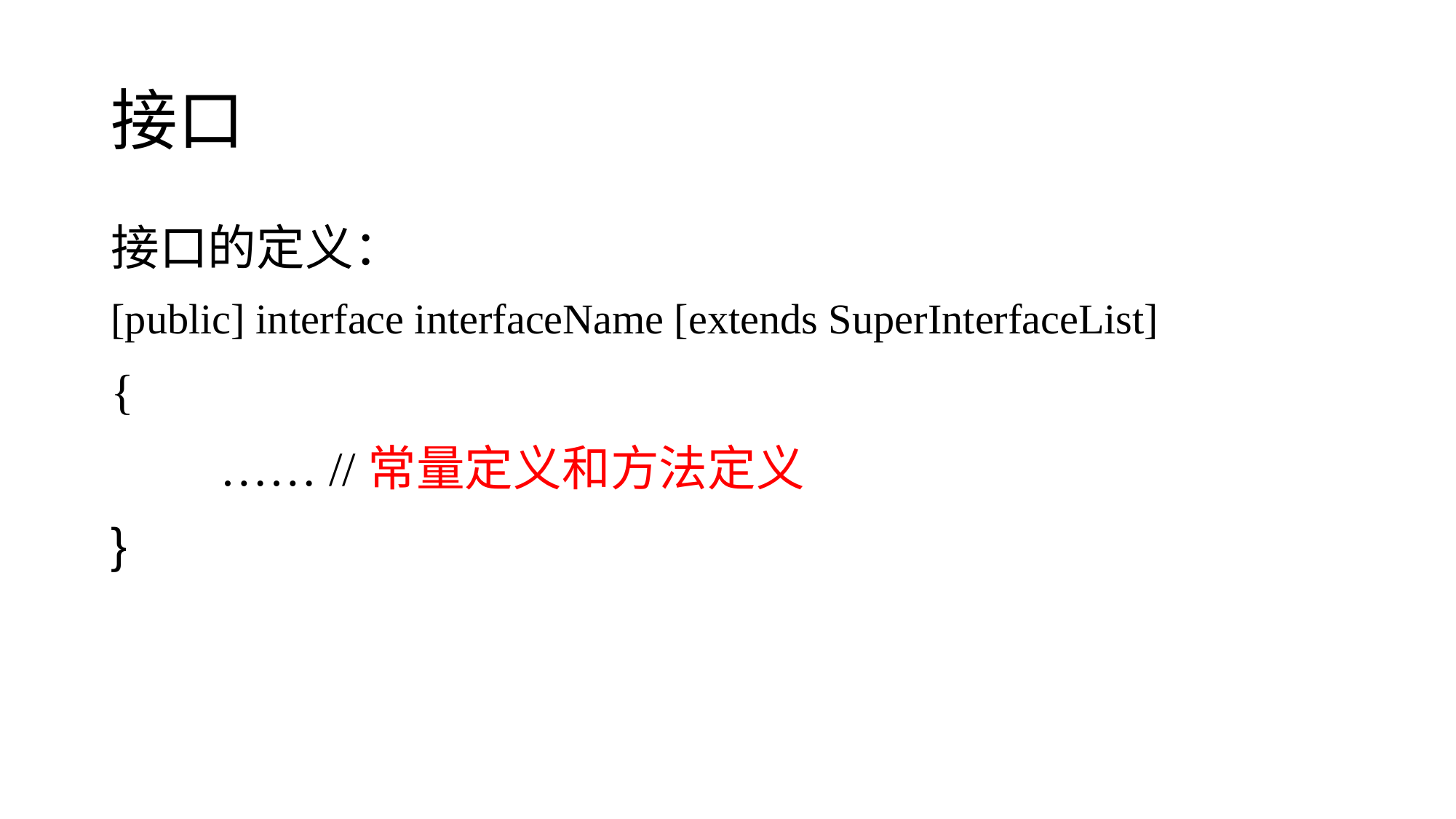

# 接口
接口的定义：
[public] interface interfaceName [extends SuperInterfaceList]
{
	……	//常量定义和方法定义
}